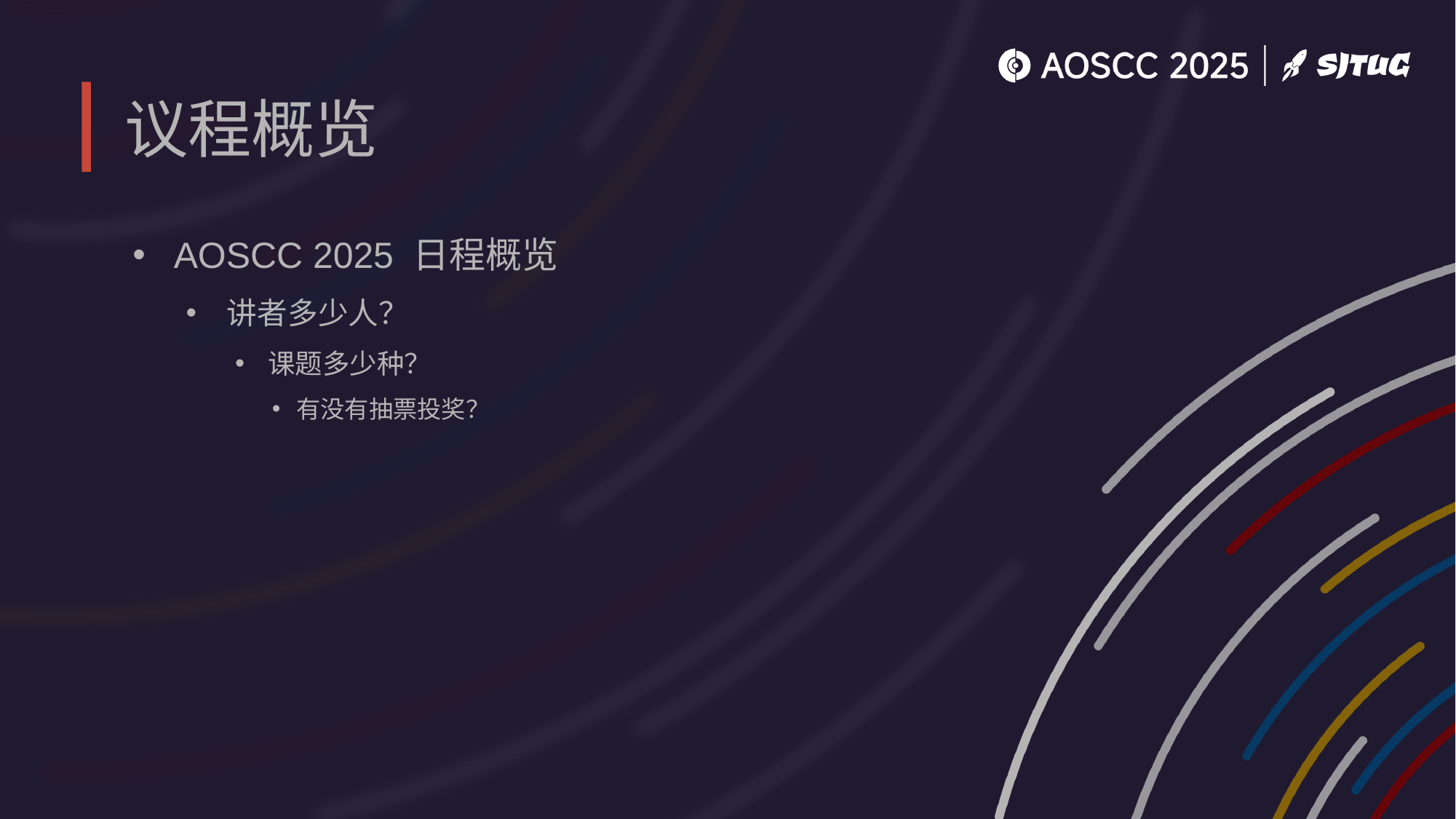

# 议程概览
AOSCC 2025 日程概览
讲者多少人？
课题多少种？
有没有抽票投奖？